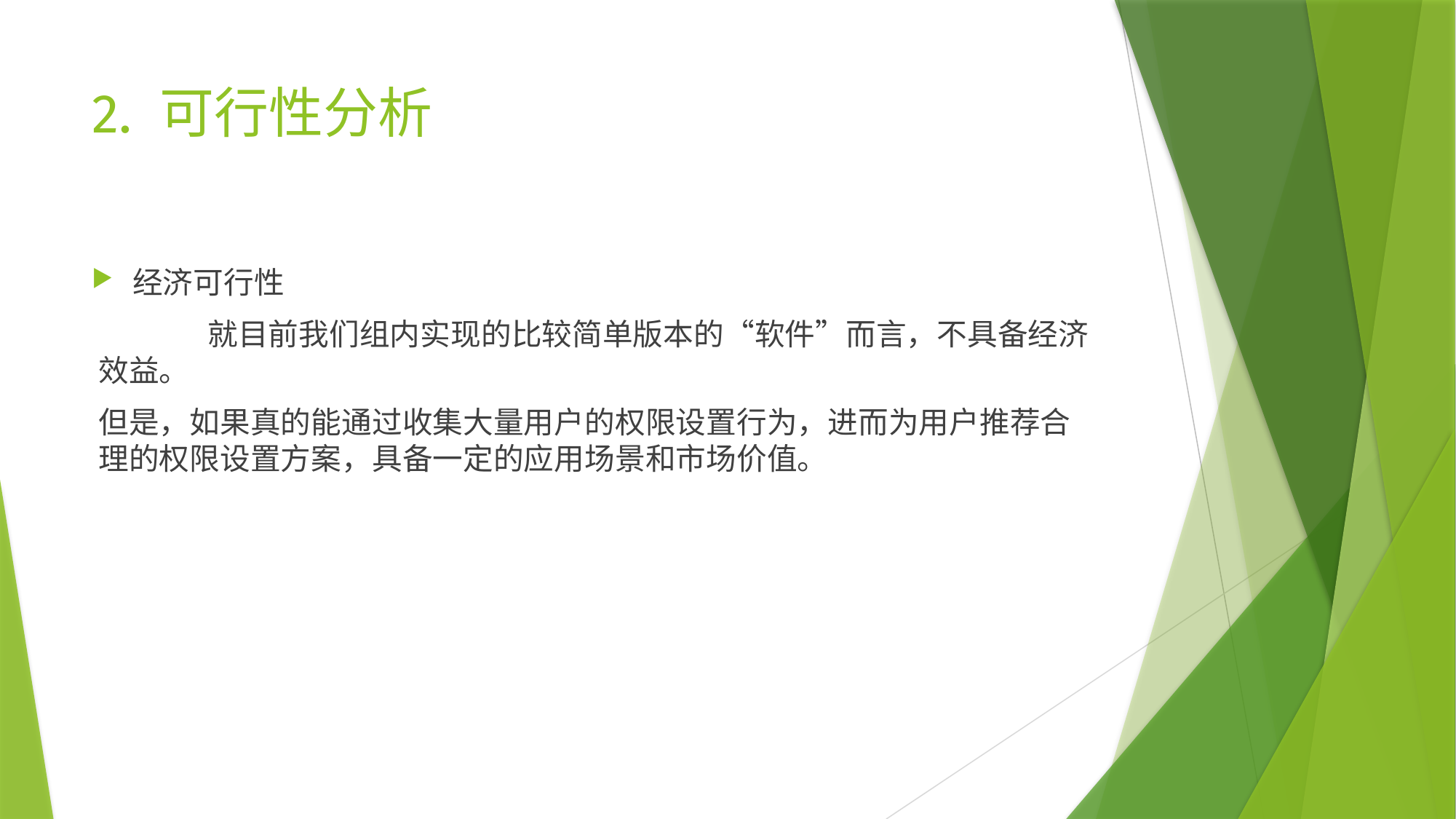

# 2. 可行性分析
经济可行性
	就目前我们组内实现的比较简单版本的“软件”而言，不具备经济效益。
但是，如果真的能通过收集大量用户的权限设置行为，进而为用户推荐合理的权限设置方案，具备一定的应用场景和市场价值。